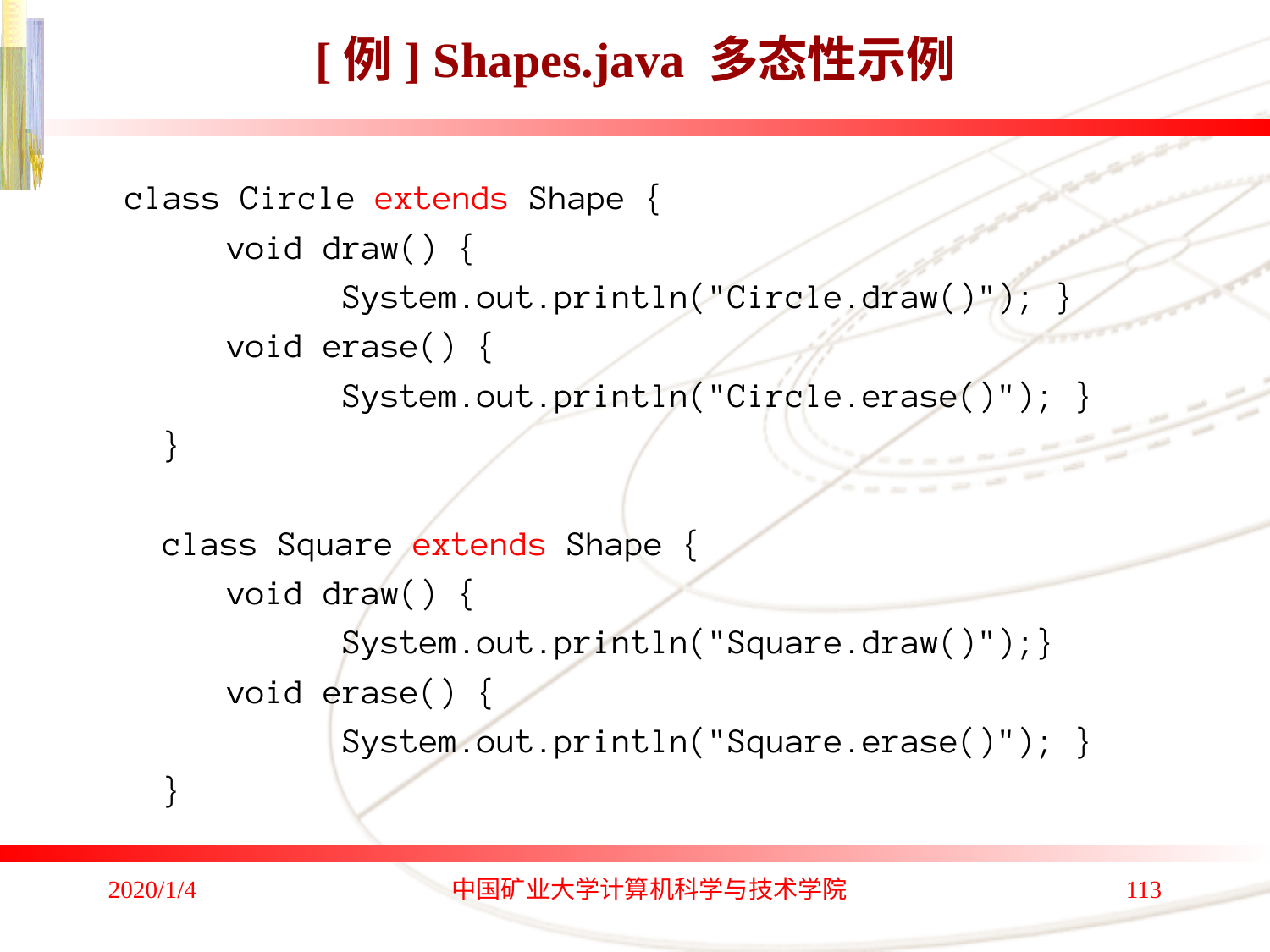

# [例] Shapes.java 多态性示例
class Circle extends Shape {
  void draw() {
        System.out.println("Circle.draw()"); }
  void erase() {
        System.out.println("Circle.erase()"); }
}

class Square extends Shape {
  void draw() {
        System.out.println("Square.draw()");}
  void erase() {
        System.out.println("Square.erase()"); }
}

2020/1/4
中国矿业大学计算机科学与技术学院
113